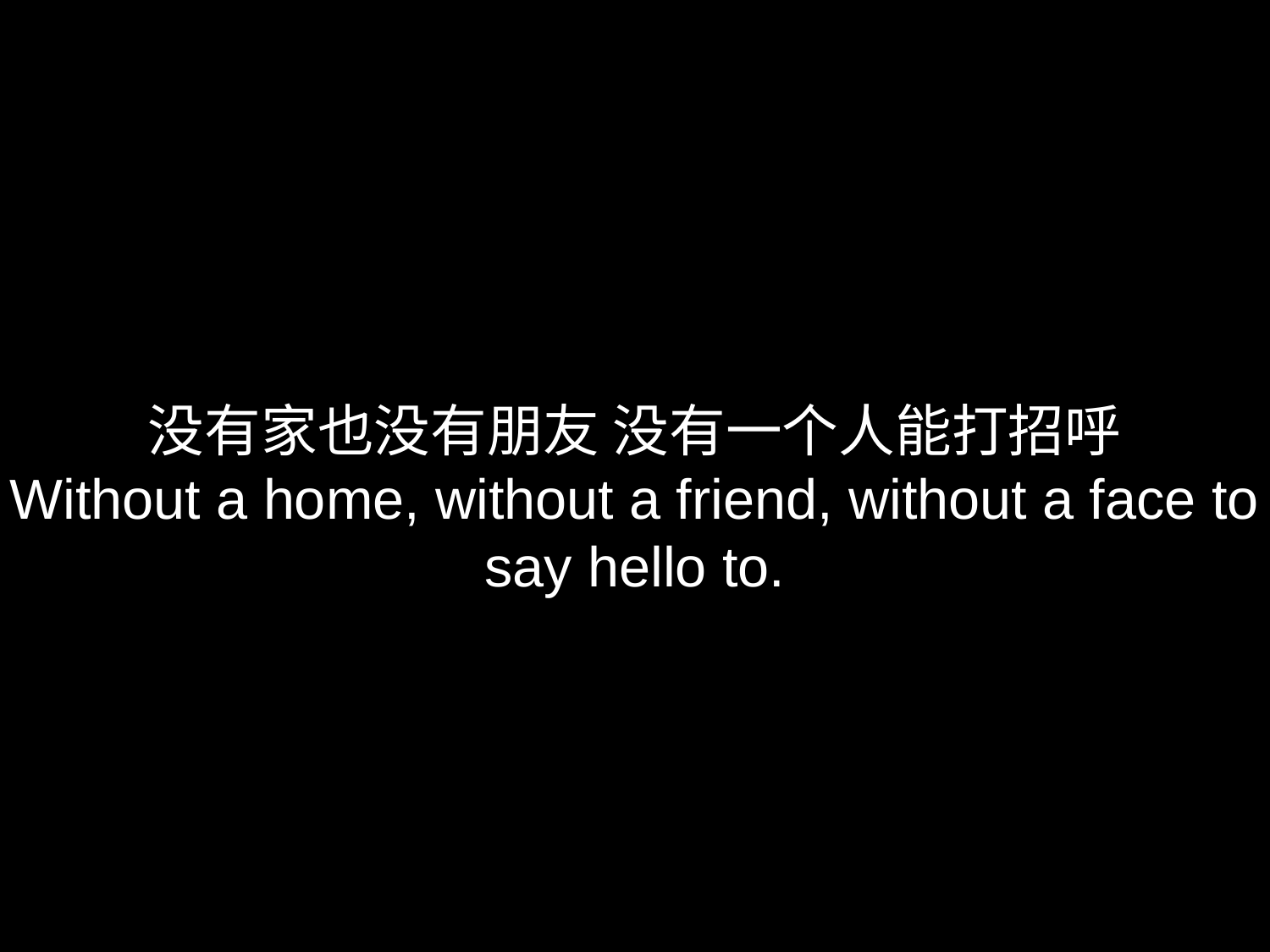

没有家也没有朋友 没有一个人能打招呼
Without a home, without a friend, without a face to say hello to.